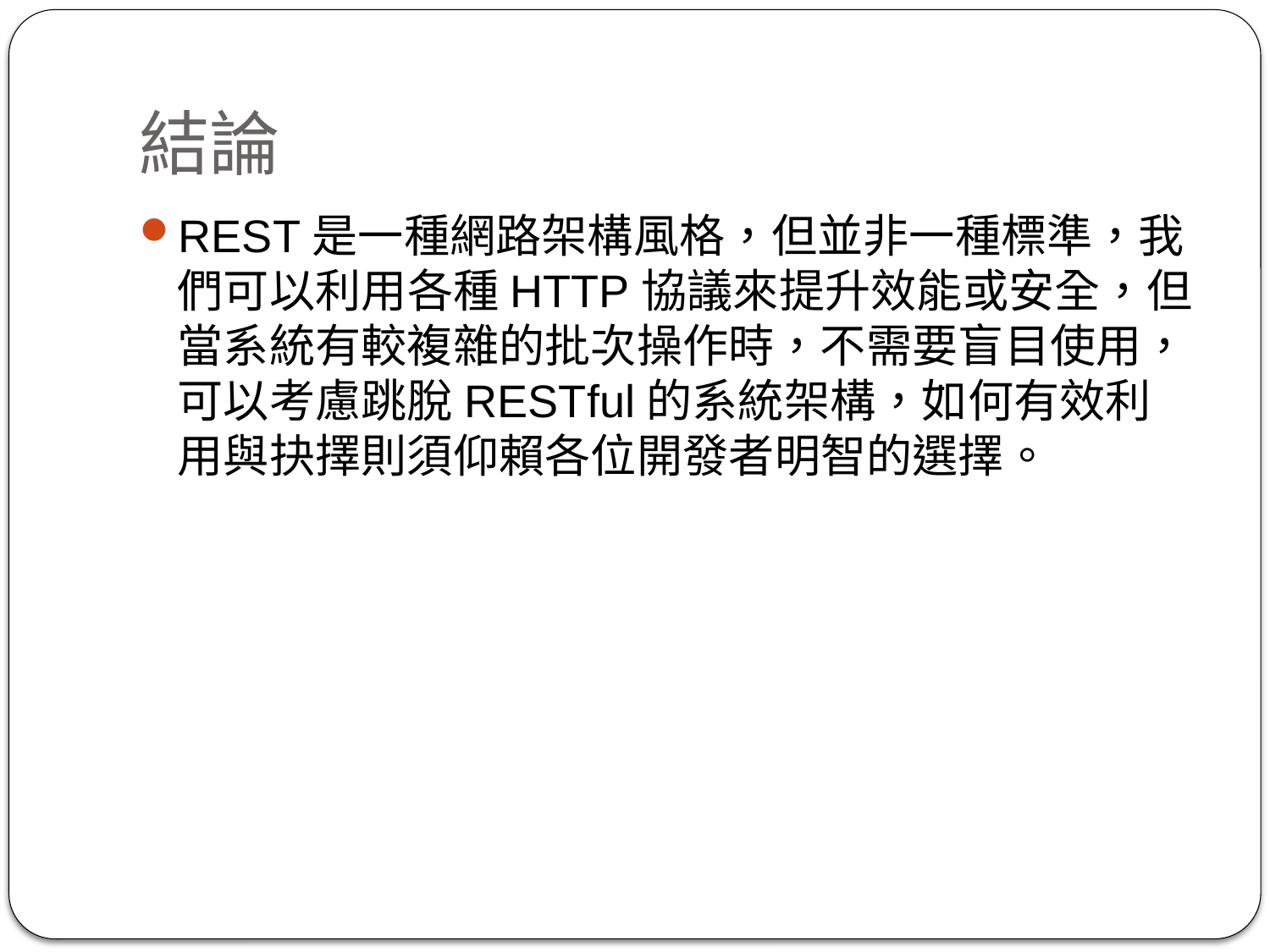

# 結論
REST是一種網路架構風格，但並非一種標準，我們可以利用各種HTTP協議來提升效能或安全，但當系統有較複雜的批次操作時，不需要盲目使用，可以考慮跳脫RESTful的系統架構，如何有效利用與抉擇則須仰賴各位開發者明智的選擇。